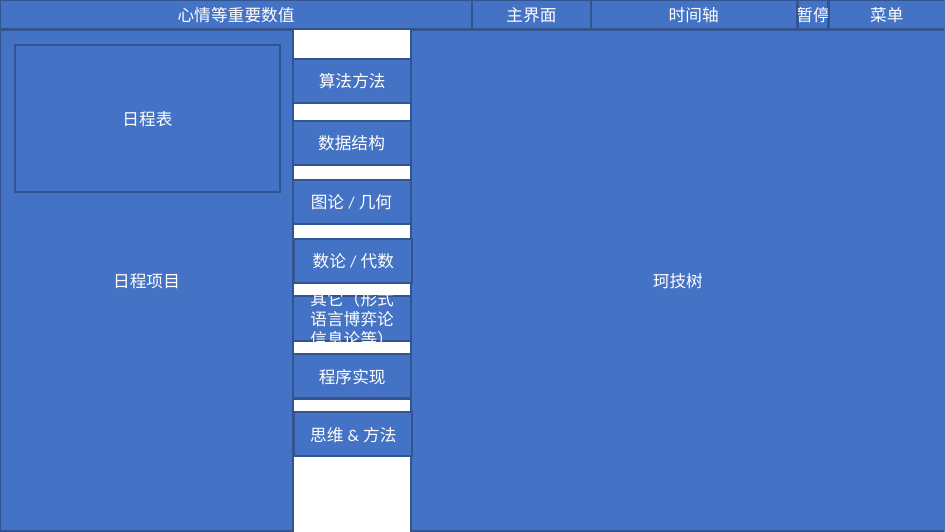

心情等重要数值
主界面
暂停
菜单
时间轴
日程项目
珂技树
日程表
算法方法
数据结构
图论/几何
数论/代数
其它（形式语言博弈论信息论等）
程序实现
思维&方法